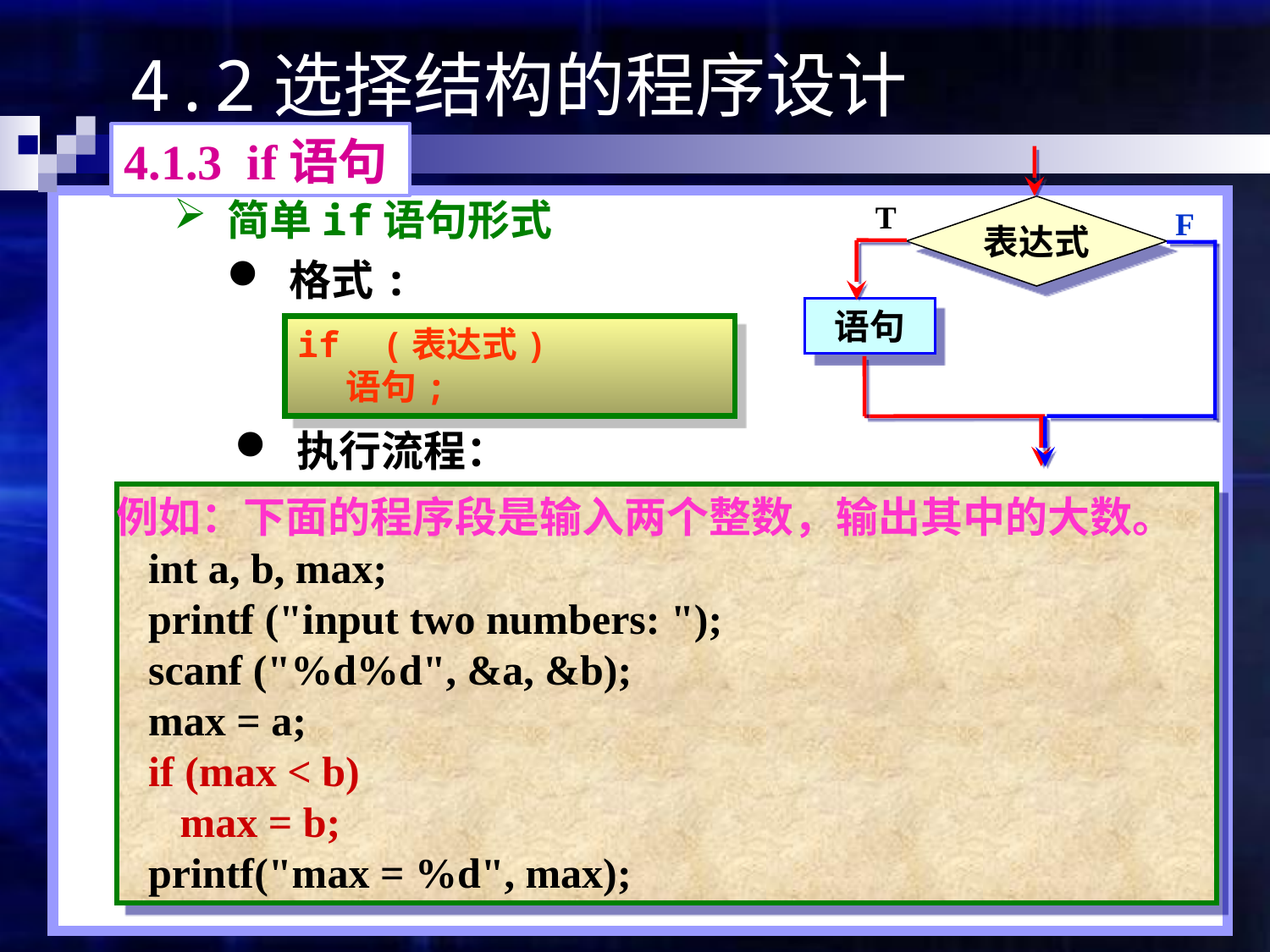

4.2选择结构的程序设计
4.1.3  if语句

 简单if语句形式
T

表达式
F

 格式:
语句
if  (表达式)
     语句;

 执行流程：
例如：下面的程序段是输入两个整数，输出其中的大数。
   int a, b, max;
   printf ("input two numbers: ");
   scanf ("%d%d", &a, &b);
   max = a;
   if (max < b)
      max = b;
   printf("max = %d", max);